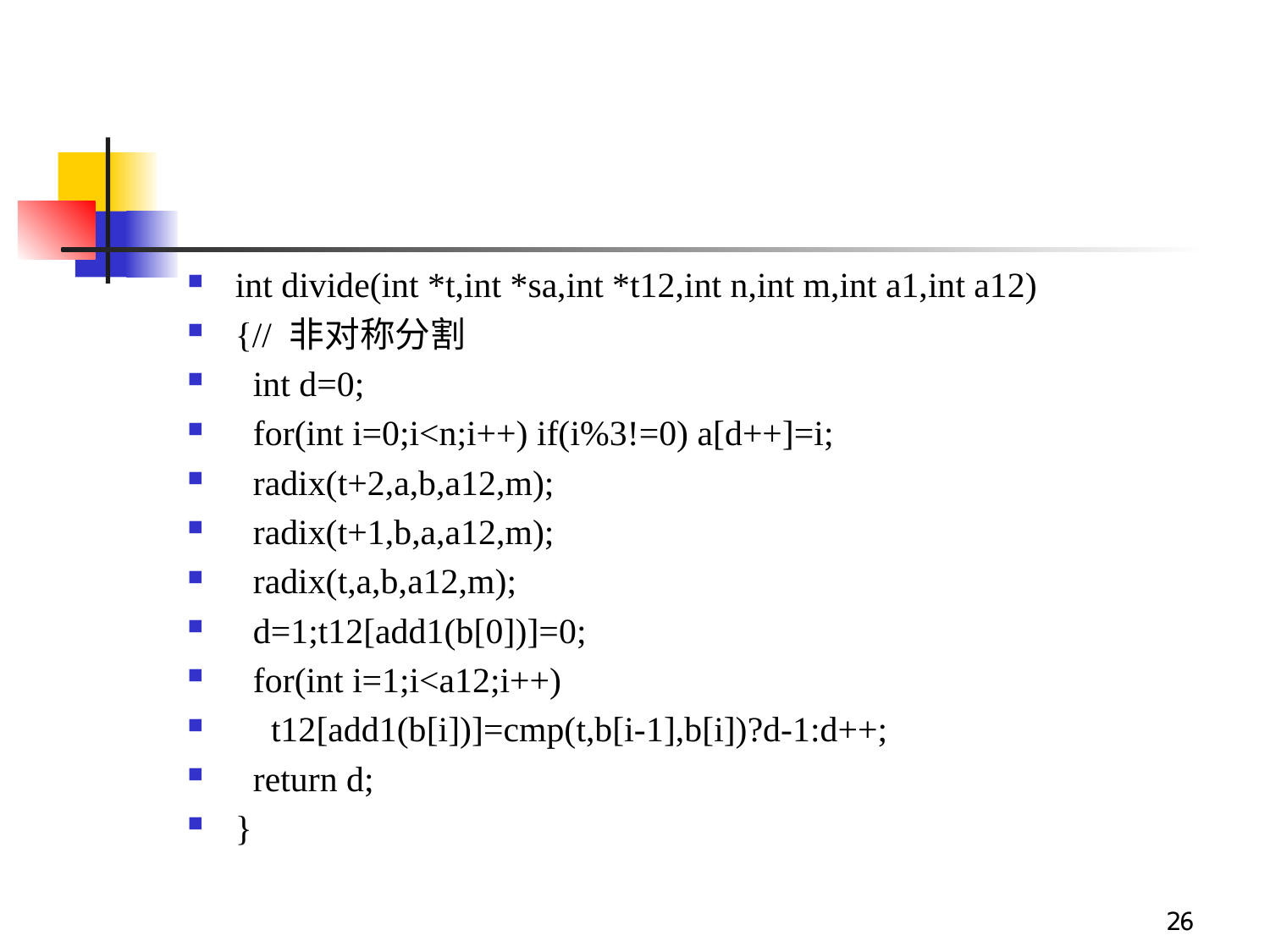

#
int divide(int *t,int *sa,int *t12,int n,int m,int a1,int a12)
{// 非对称分割
  int d=0;
  for(int i=0;i<n;i++) if(i%3!=0) a[d++]=i;
  radix(t+2,a,b,a12,m);
  radix(t+1,b,a,a12,m);
  radix(t,a,b,a12,m);
  d=1;t12[add1(b[0])]=0;
  for(int i=1;i<a12;i++)
    t12[add1(b[i])]=cmp(t,b[i-1],b[i])?d-1:d++;
  return d;
}

26